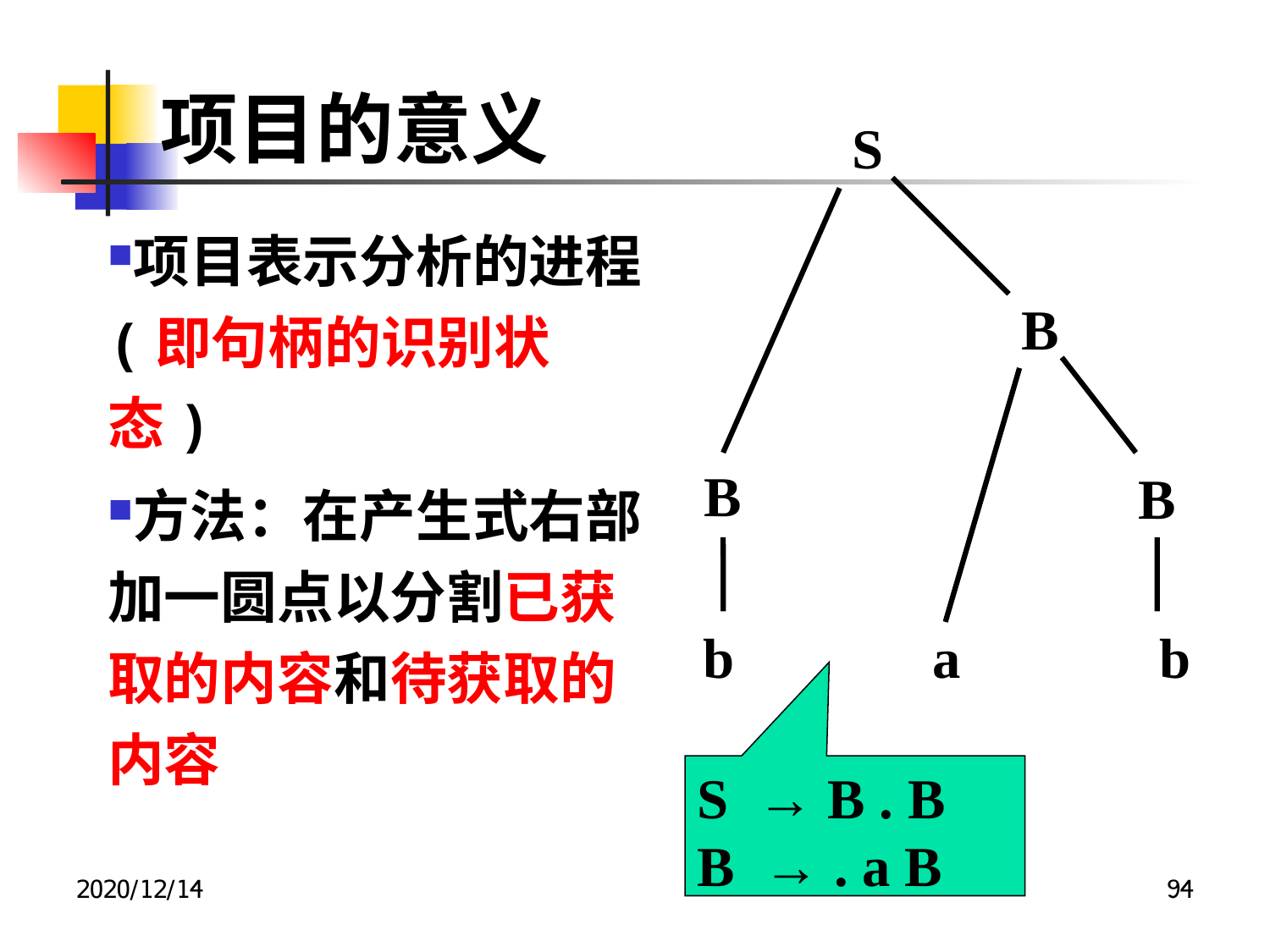

项目的意义
S

项目表示分析的进程(即句柄的识别状态)
方法：在产生式右部加一圆点以分割已获取的内容和待获取的内容
B

B
B

b              a              b
S  → B . B
B  → . a B
2020/12/14
94